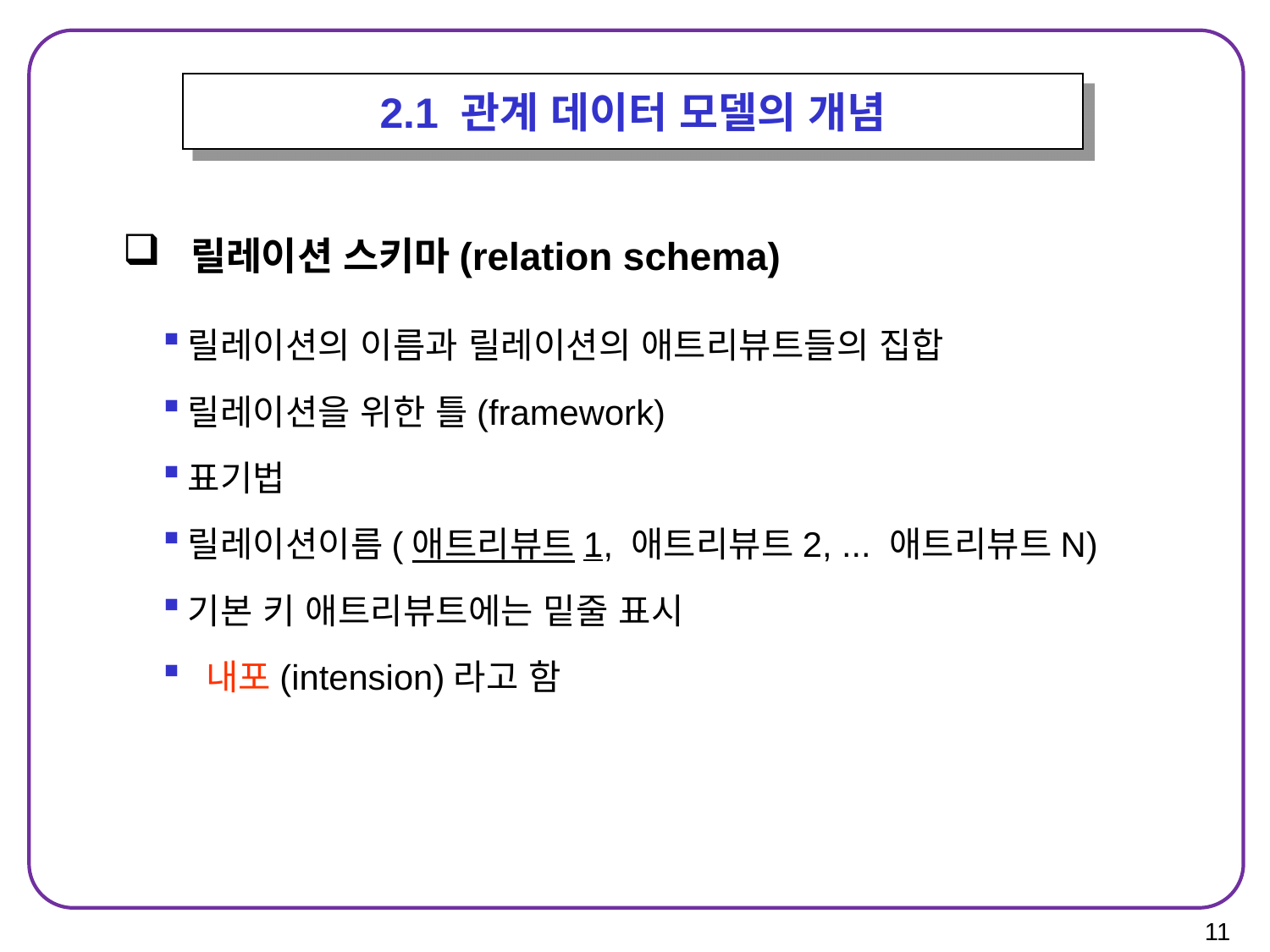

2.1 관계 데이터 모델의 개념
 릴레이션 스키마(relation schema)
릴레이션의 이름과 릴레이션의 애트리뷰트들의 집합
릴레이션을 위한 틀(framework)
표기법
릴레이션이름(애트리뷰트1, 애트리뷰트2, ... 애트리뷰트N)
기본 키 애트리뷰트에는 밑줄 표시
 내포(intension)라고 함

11